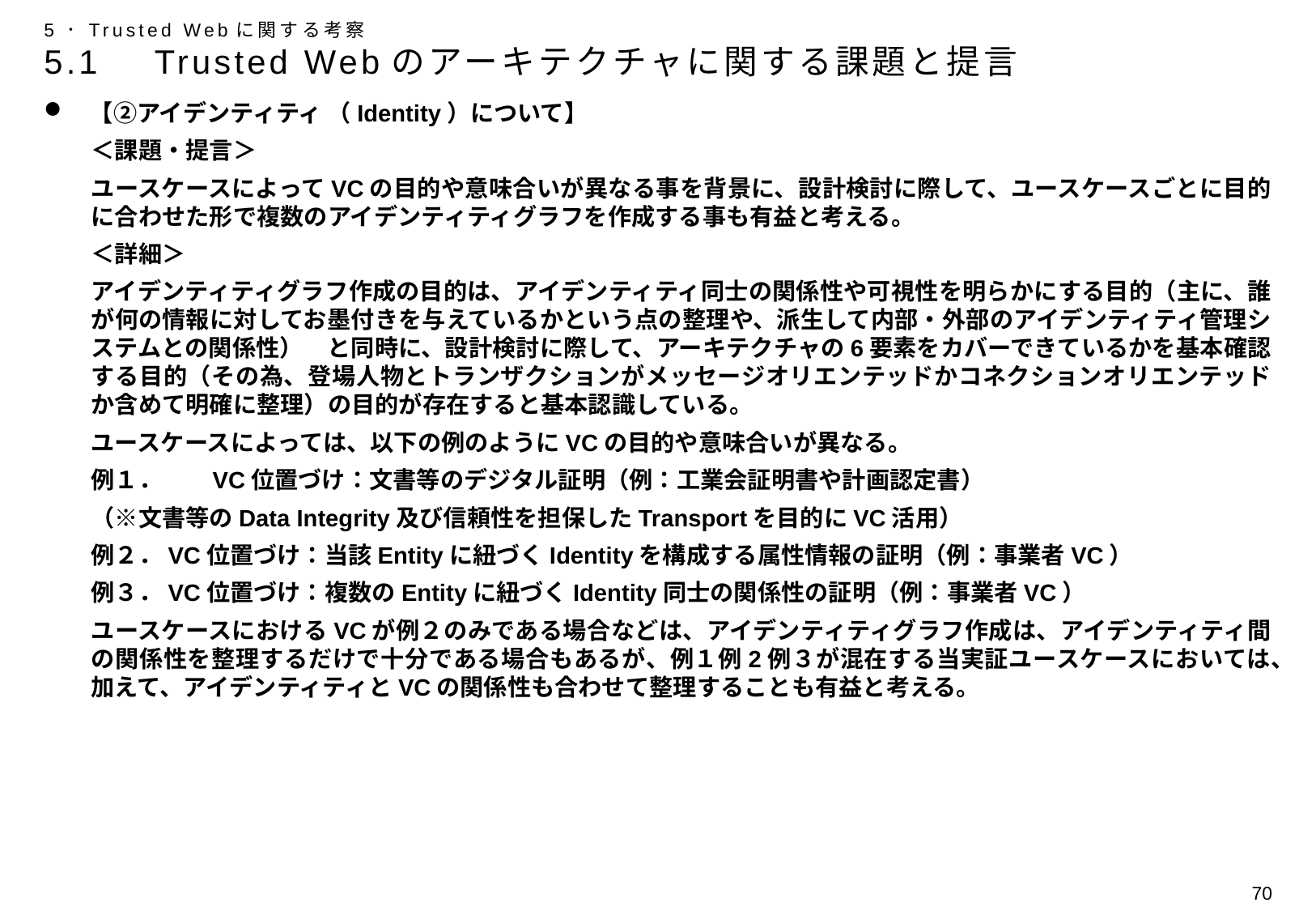

# 5．Trusted Webに関する考察 5.1　Trusted Webのアーキテクチャに関する課題と提言
【②アイデンティティ （Identity）について】
＜課題・提言＞
ユースケースによってVCの目的や意味合いが異なる事を背景に、設計検討に際して、ユースケースごとに目的に合わせた形で複数のアイデンティティグラフを作成する事も有益と考える。
＜詳細＞
アイデンティティグラフ作成の目的は、アイデンティティ同士の関係性や可視性を明らかにする目的（主に、誰が何の情報に対してお墨付きを与えているかという点の整理や、派生して内部・外部のアイデンティティ管理システムとの関係性）　と同時に、設計検討に際して、アーキテクチャの6要素をカバーできているかを基本確認する目的（その為、登場人物とトランザクションがメッセージオリエンテッドかコネクションオリエンテッドか含めて明確に整理）の目的が存在すると基本認識している。
ユースケースによっては、以下の例のようにVCの目的や意味合いが異なる。
例１．	VC位置づけ：文書等のデジタル証明（例：工業会証明書や計画認定書）
（※文書等のData Integrity及び信頼性を担保したTransportを目的にVC活用）
例２．VC位置づけ：当該Entityに紐づくIdentityを構成する属性情報の証明（例：事業者VC）
例３．VC位置づけ：複数のEntityに紐づくIdentity同士の関係性の証明（例：事業者VC）
ユースケースにおけるVCが例２のみである場合などは、アイデンティティグラフ作成は、アイデンティティ間の関係性を整理するだけで十分である場合もあるが、例１例2例３が混在する当実証ユースケースにおいては、加えて、アイデンティティとVCの関係性も合わせて整理することも有益と考える。